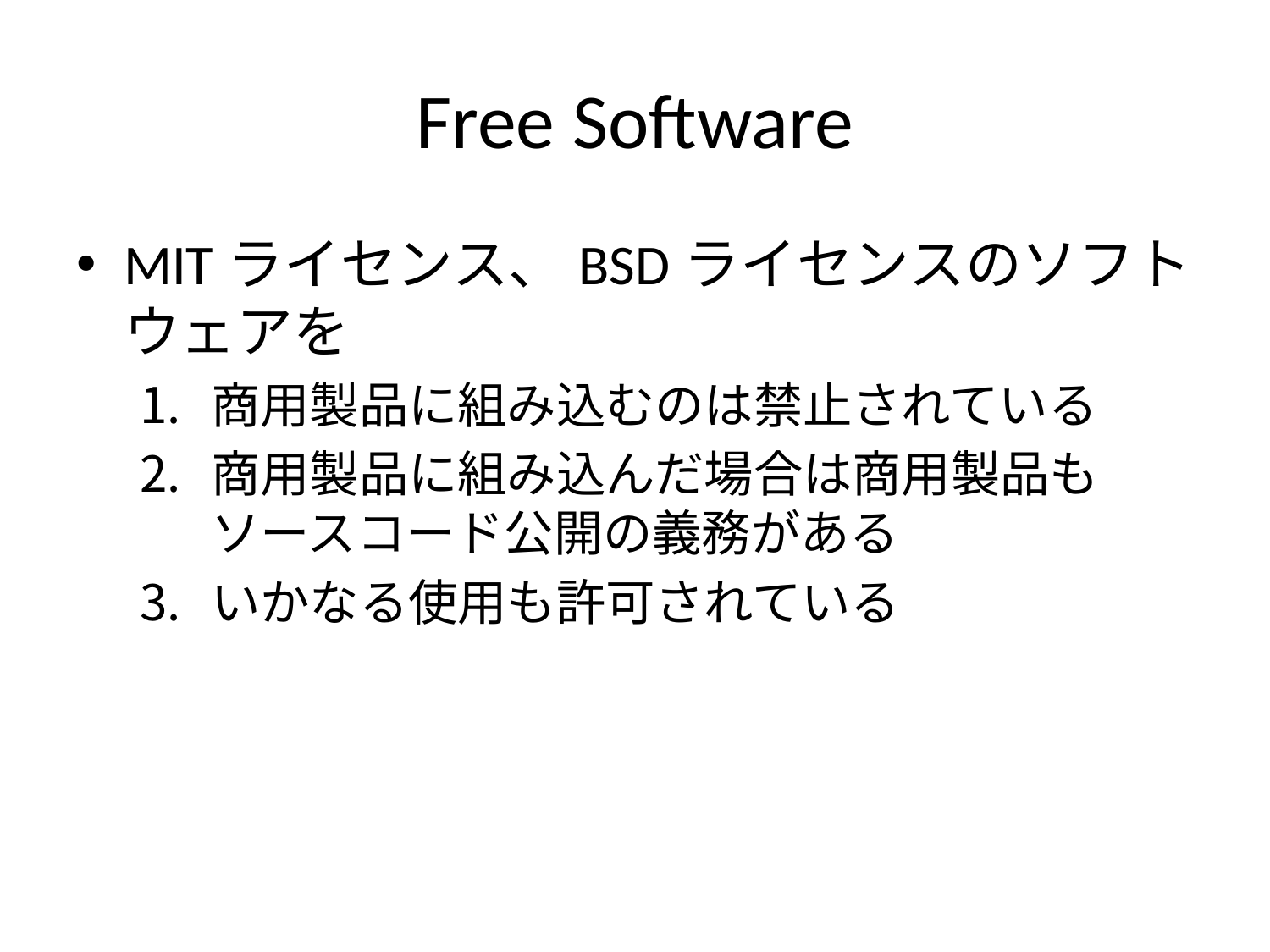

# Free Software
MITライセンス、BSDライセンスのソフトウェアを
商用製品に組み込むのは禁止されている
商用製品に組み込んだ場合は商用製品もソースコード公開の義務がある
いかなる使用も許可されている